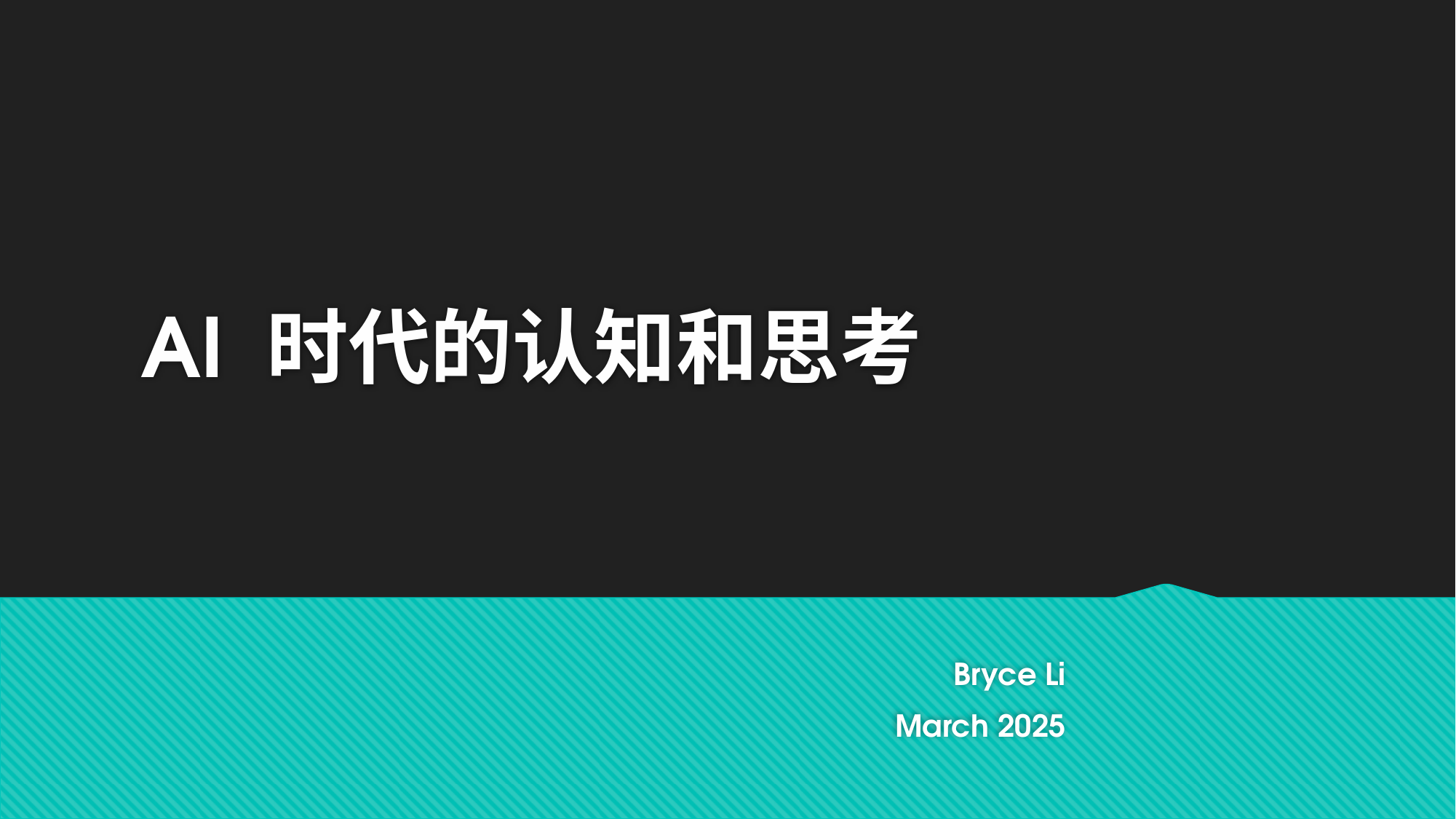

# AI 时代的认知和思考
Bryce Li
March 2025